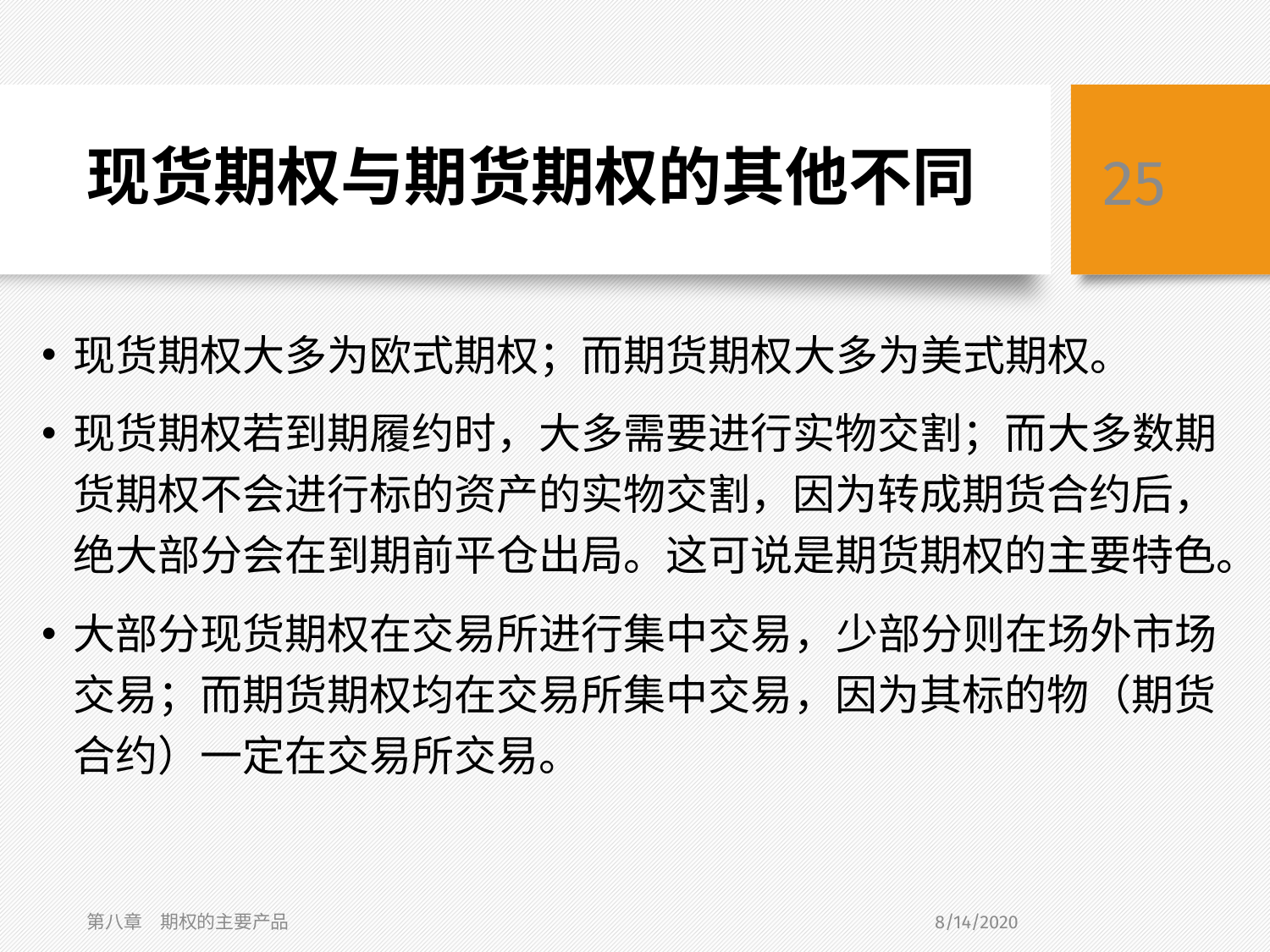

# 现货期权与期货期权的其他不同
25
现货期权大多为欧式期权；而期货期权大多为美式期权。
现货期权若到期履约时，大多需要进行实物交割；而大多数期货期权不会进行标的资产的实物交割，因为转成期货合约后，绝大部分会在到期前平仓出局。这可说是期货期权的主要特色。
大部分现货期权在交易所进行集中交易，少部分则在场外市场交易；而期货期权均在交易所集中交易，因为其标的物（期货合约）一定在交易所交易。
8/14/2020
第八章　期权的主要产品